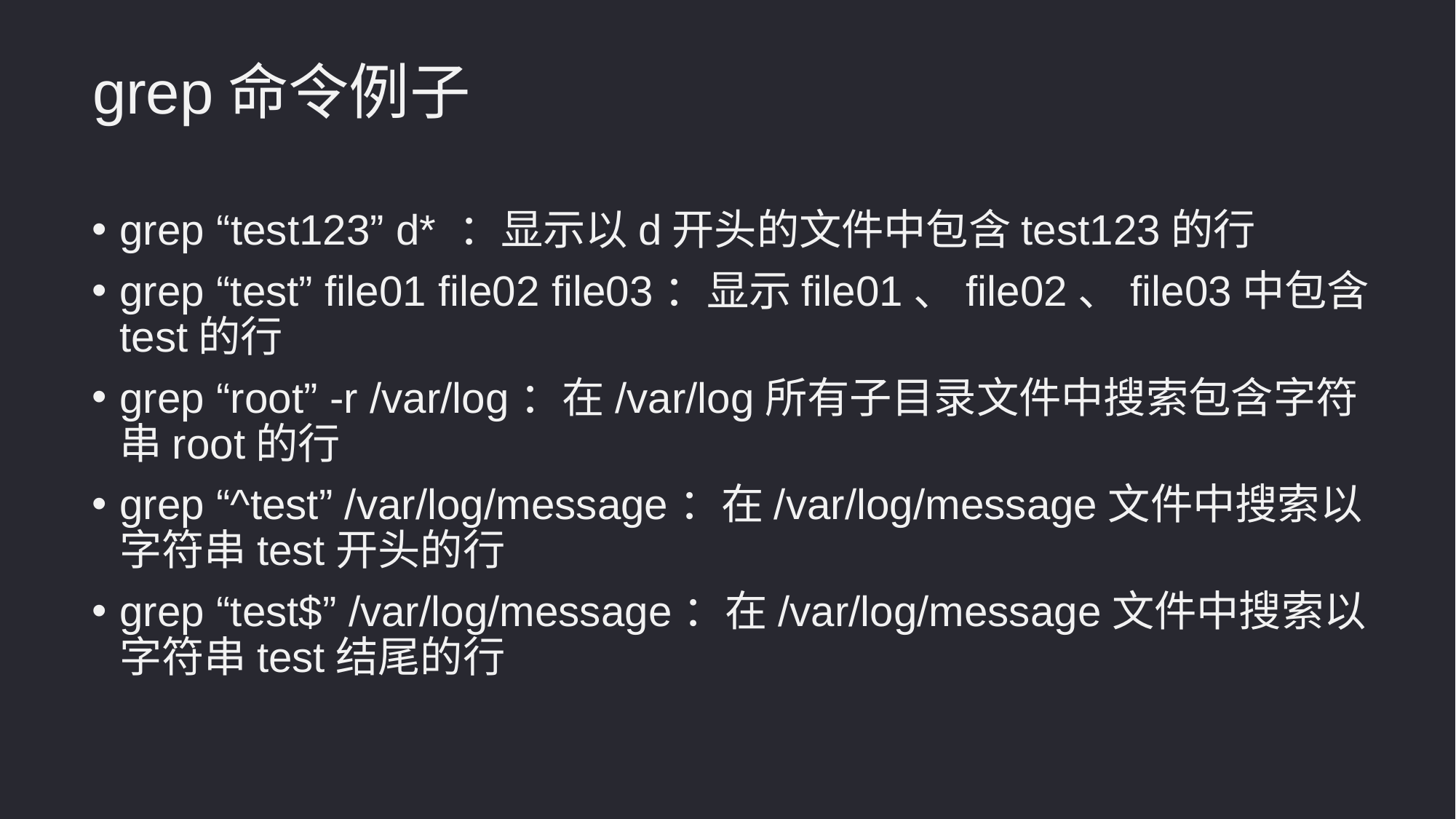

grep命令例子
grep “test123” d* ：显示以d开头的文件中包含test123的行
grep “test” file01 file02 file03：显示file01、file02、file03中包含test的行
grep “root” -r /var/log：在/var/log所有子目录文件中搜索包含字符串root的行
grep “^test” /var/log/message：在/var/log/message文件中搜索以字符串test开头的行
grep “test$” /var/log/message：在/var/log/message文件中搜索以字符串test结尾的行